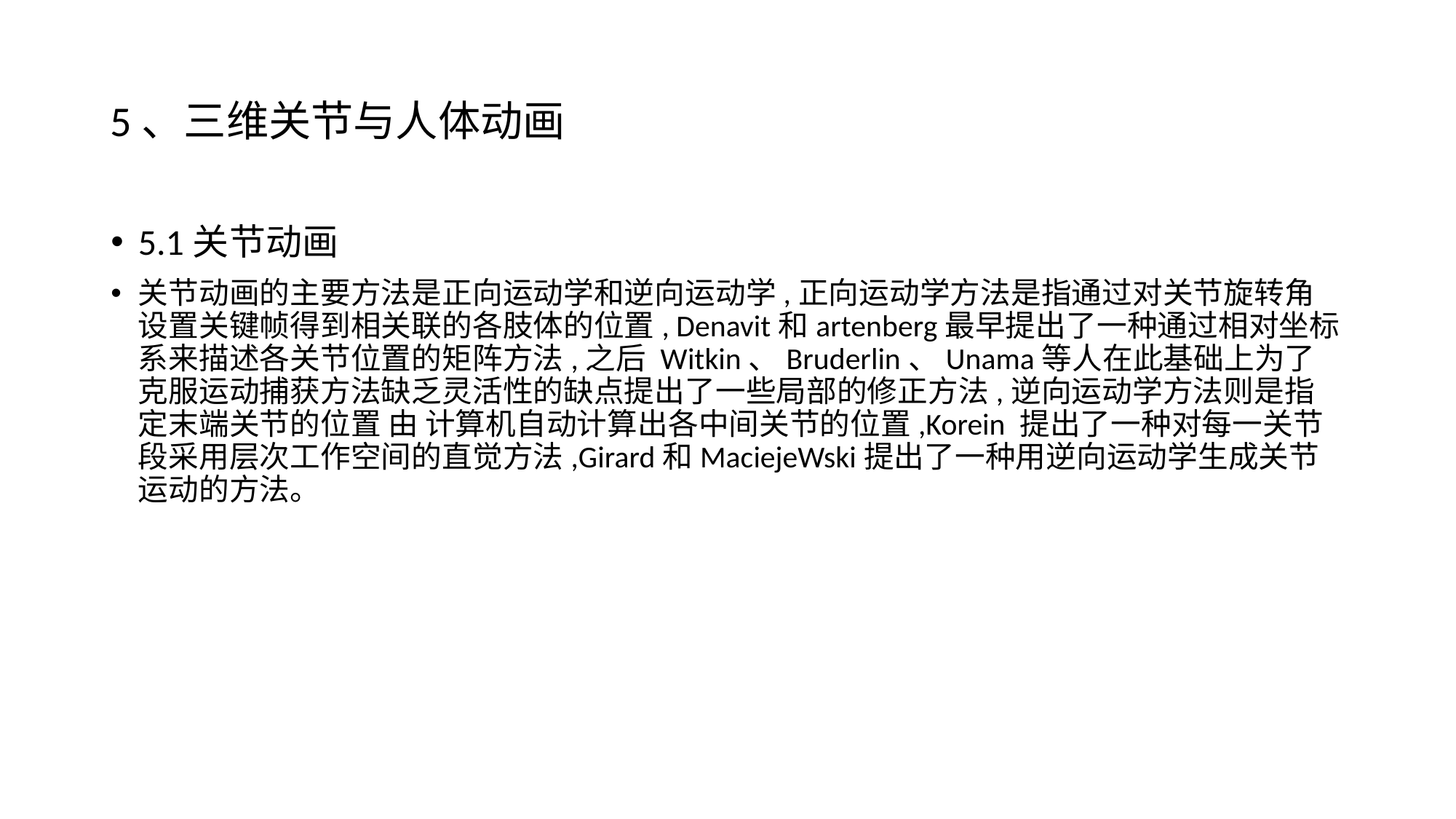

# 5、三维关节与人体动画
5.1关节动画
关节动画的主要方法是正向运动学和逆向运动学,正向运动学方法是指通过对关节旋转角设置关键帧得到相关联的各肢体的位置, Denavit和artenberg最早提出了一种通过相对坐标系来描述各关节位置的矩阵方法,之后 Witkin、Bruderlin、Unama等人在此基础上为了克服运动捕获方法缺乏灵活性的缺点提出了一些局部的修正方法,逆向运动学方法则是指定末端关节的位置 由 计算机自动计算出各中间关节的位置,Korein 提出了一种对每一关节段采用层次工作空间的直觉方法,Girard和MaciejeWski提出了一种用逆向运动学生成关节运动的方法。